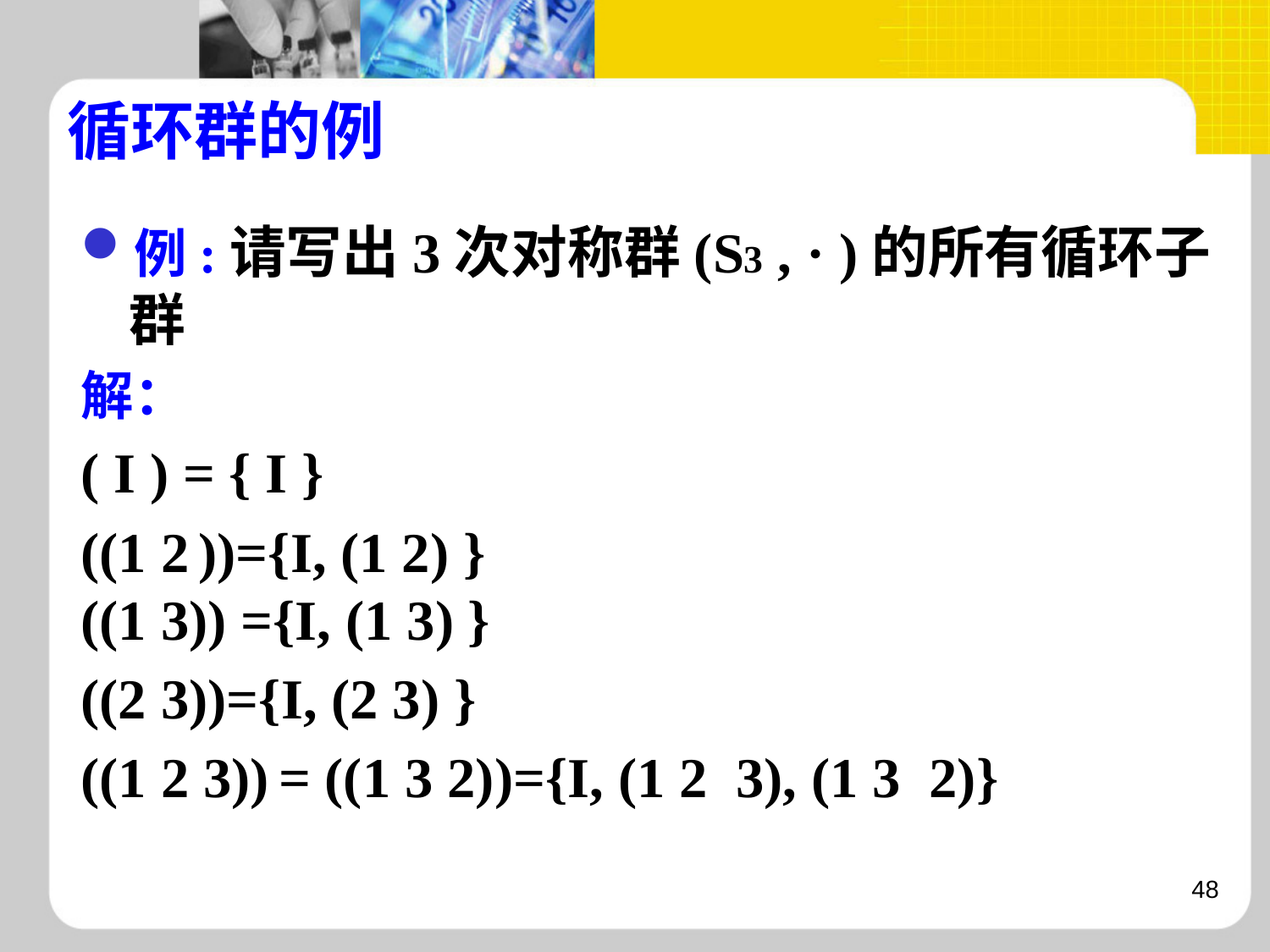

# 循环群的例
例:请写出3次对称群(S3 , · )的所有循环子群
解：
( I ) = { I }
((1 2 ))={I, (1 2) }
((1 3)) ={I, (1 3) }
((2 3))={I, (2 3) }
((1 2 3)) = ((1 3 2))={I, (1 2  3), (1 3  2)}

48